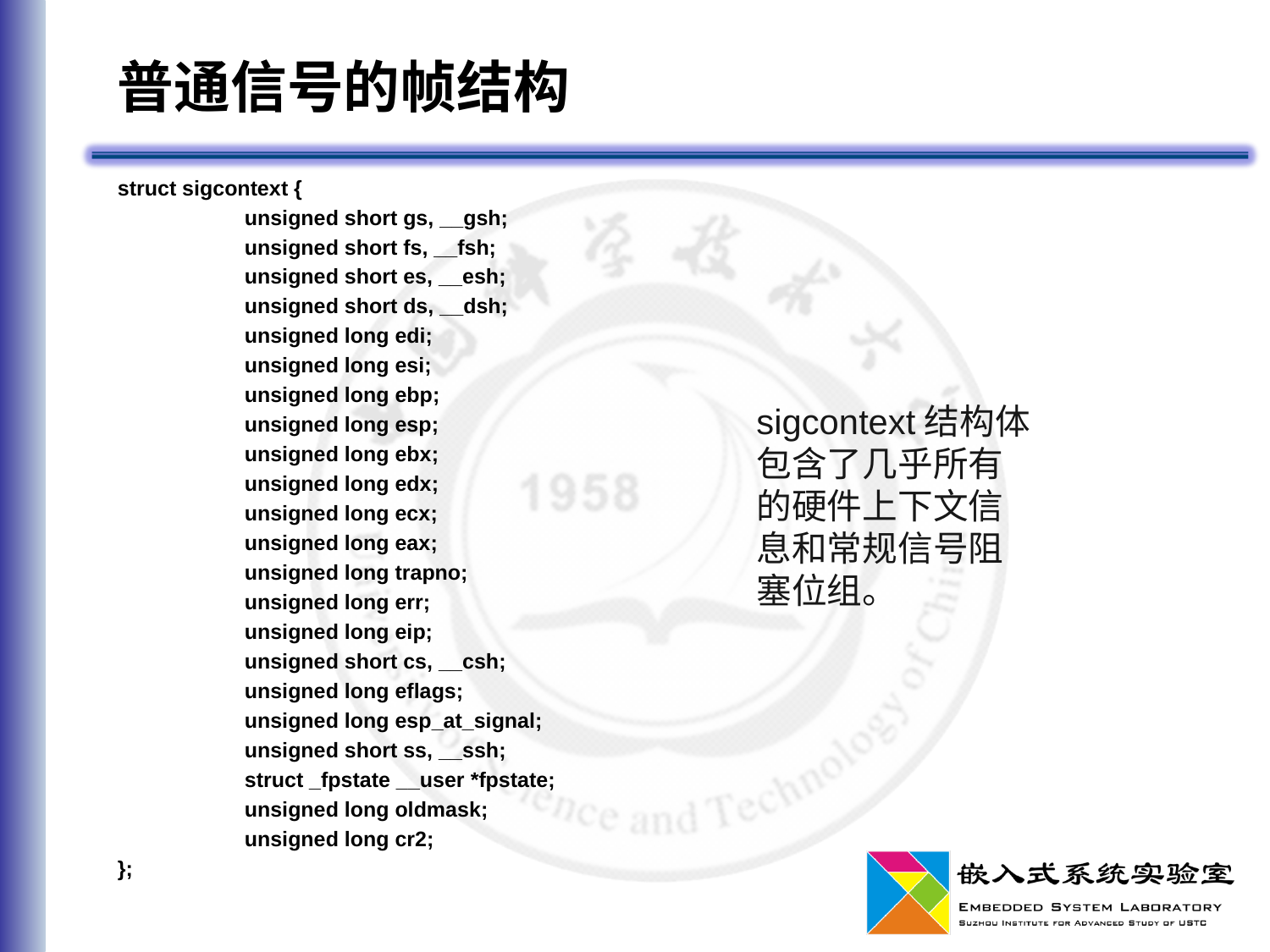

# 普通信号的帧结构
struct sigcontext {
	unsigned short gs, __gsh;
	unsigned short fs, __fsh;
	unsigned short es, __esh;
	unsigned short ds, __dsh;
	unsigned long edi;
	unsigned long esi;
	unsigned long ebp;
	unsigned long esp;
	unsigned long ebx;
	unsigned long edx;
	unsigned long ecx;
	unsigned long eax;
	unsigned long trapno;
	unsigned long err;
	unsigned long eip;
	unsigned short cs, __csh;
	unsigned long eflags;
	unsigned long esp_at_signal;
	unsigned short ss, __ssh;
	struct _fpstate __user *fpstate;
	unsigned long oldmask;
	unsigned long cr2;
};
sigcontext结构体包含了几乎所有的硬件上下文信息和常规信号阻塞位组。